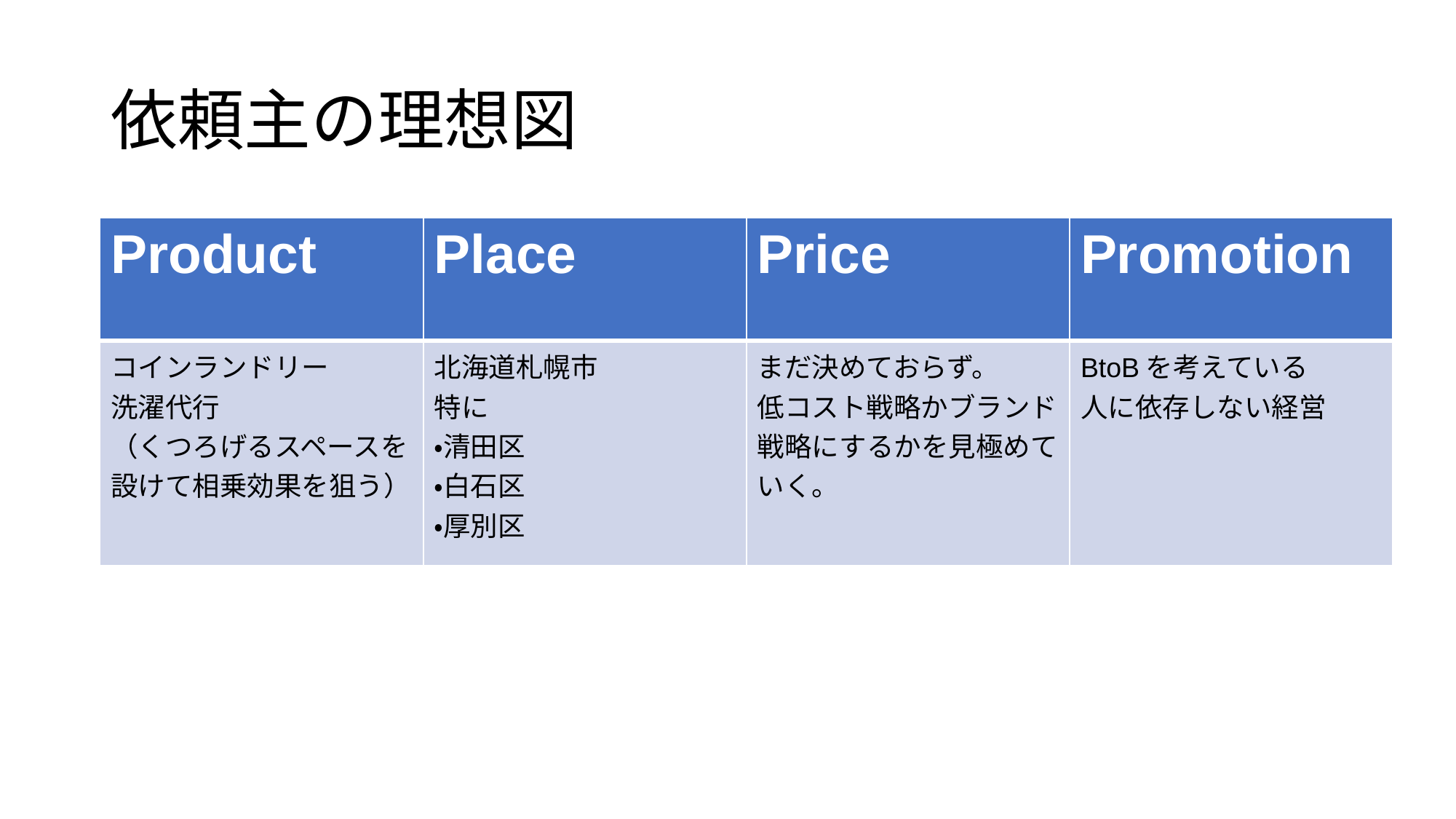

# 依頼主の理想図
| Product | Place | Price | Promotion |
| --- | --- | --- | --- |
| コインランドリー 洗濯代行 （くつろげるスペースを設けて相乗効果を狙う） | 北海道札幌市 特に ・清田区 ・白石区 ・厚別区 | まだ決めておらず。 低コスト戦略かブランド戦略にするかを見極めていく。 | BtoBを考えている 人に依存しない経営 |